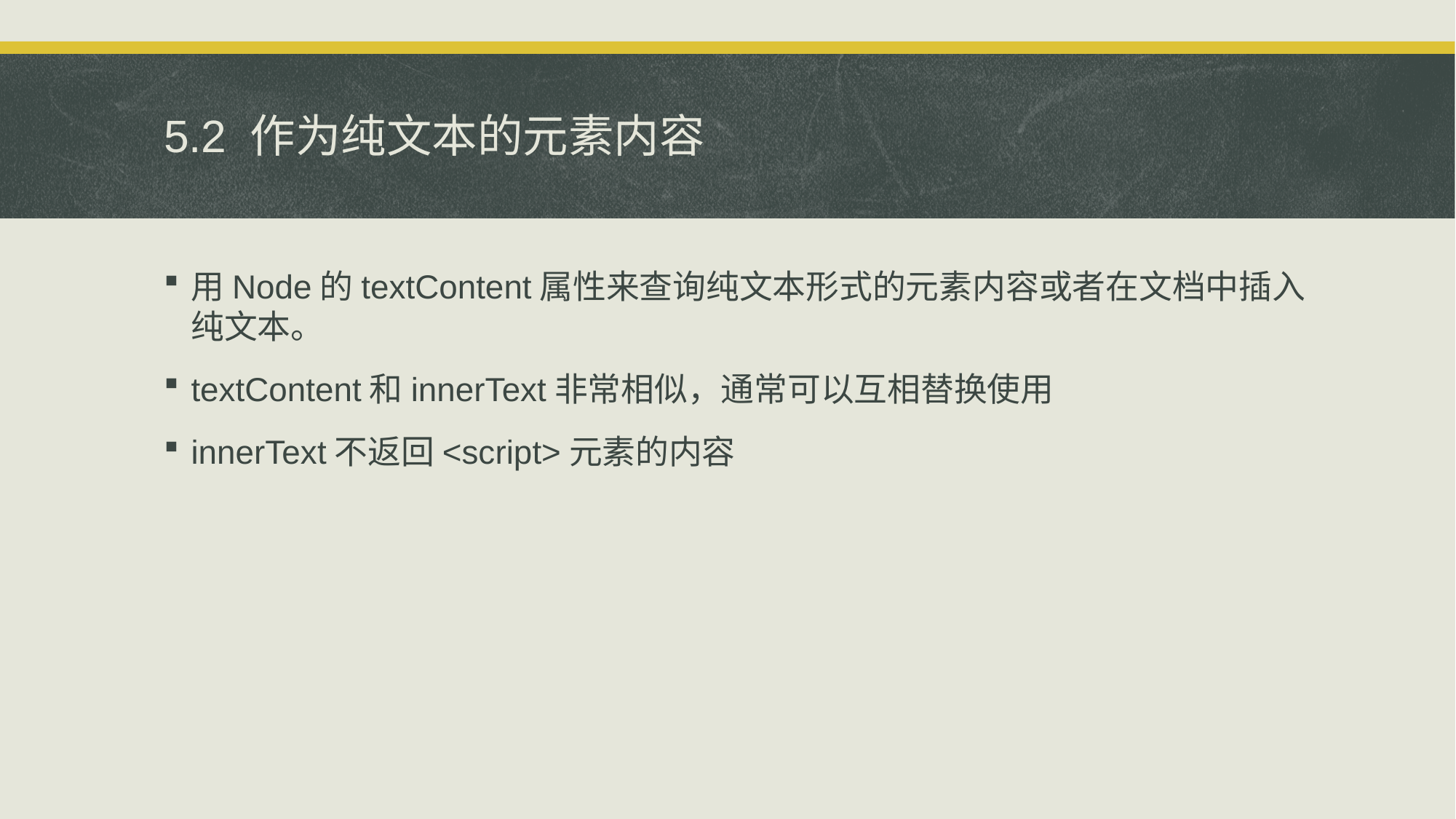

# 5.2 作为纯文本的元素内容
用Node的textContent属性来查询纯文本形式的元素内容或者在文档中插入纯文本。
textContent和innerText非常相似，通常可以互相替换使用
innerText不返回<script>元素的内容